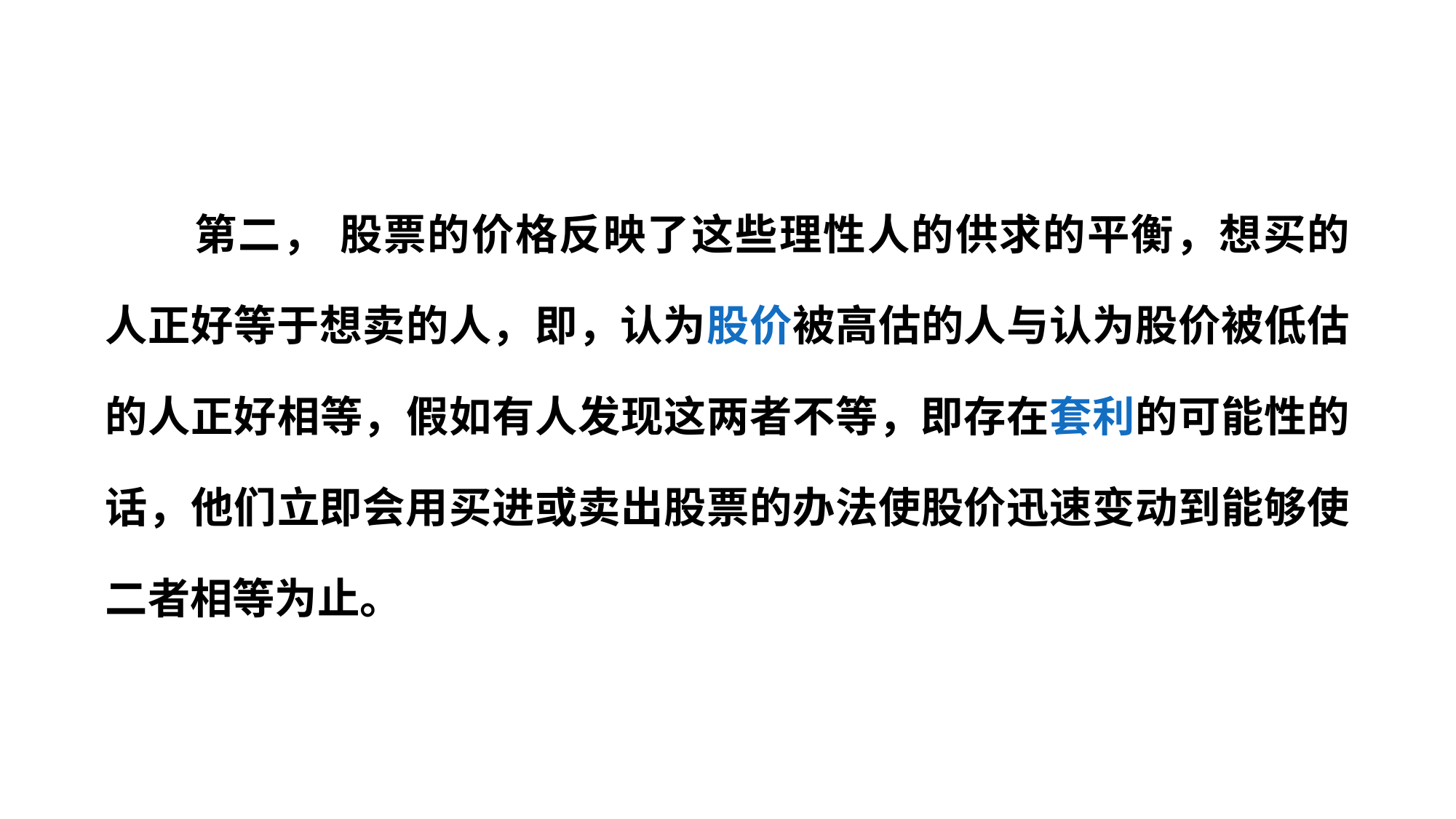

第二， 股票的价格反映了这些理性人的供求的平衡，想买的人正好等于想卖的人，即，认为股价被高估的人与认为股价被低估的人正好相等，假如有人发现这两者不等，即存在套利的可能性的话，他们立即会用买进或卖出股票的办法使股价迅速变动到能够使二者相等为止。